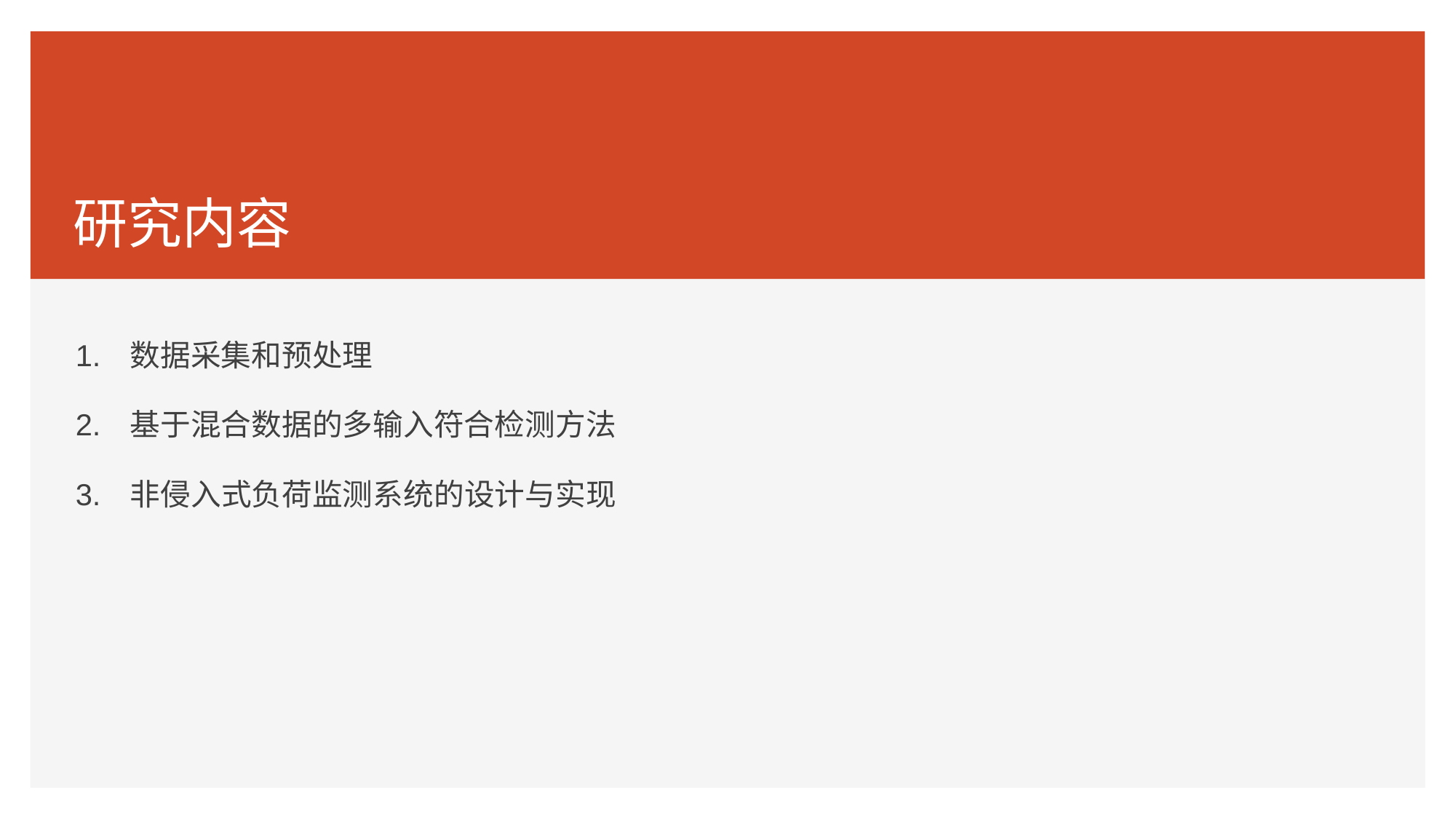

# 研究内容
数据采集和预处理
基于混合数据的多输入符合检测方法
非侵入式负荷监测系统的设计与实现